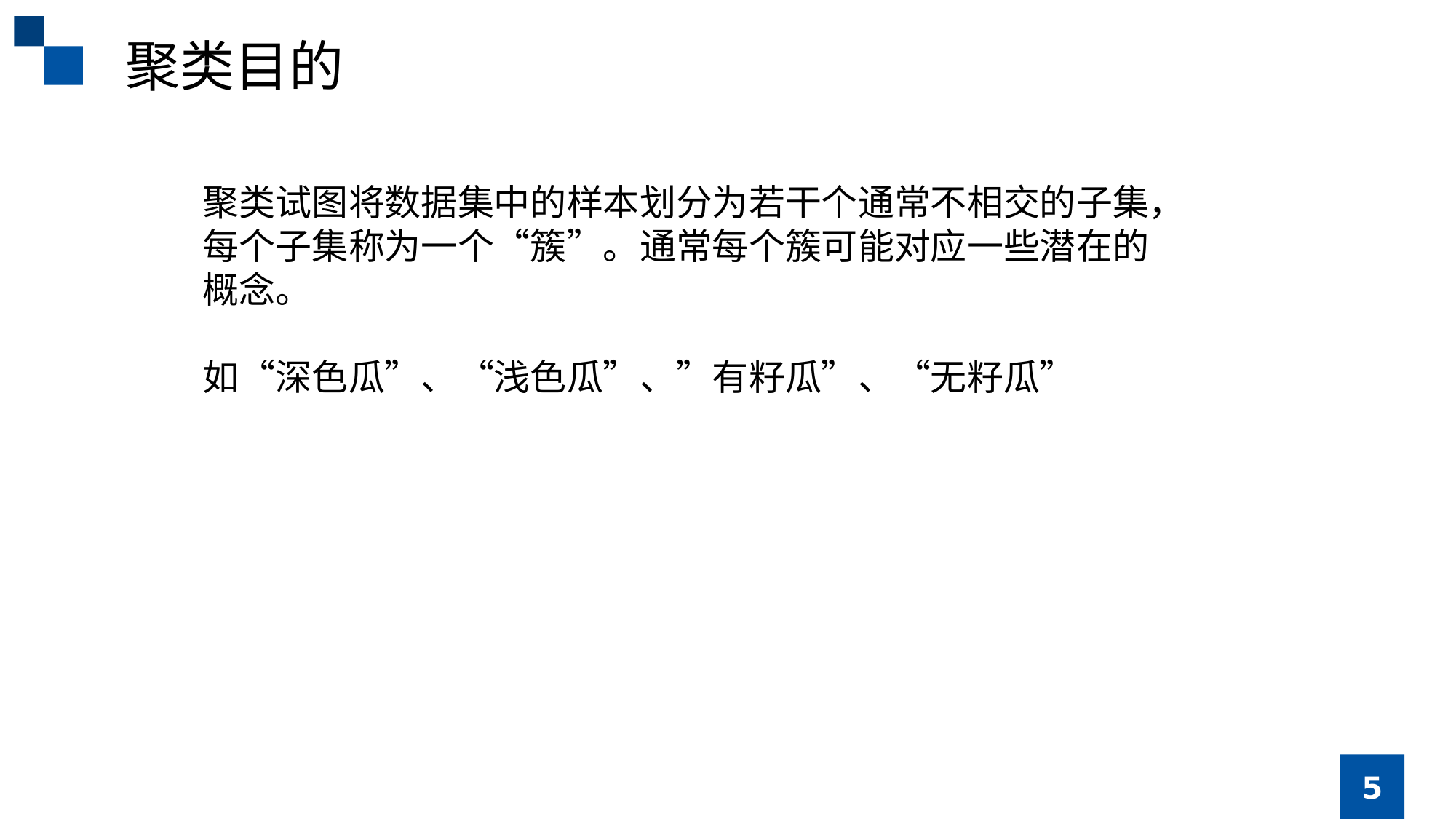

聚类目的

聚类试图将数据集中的样本划分为若干个通常不相交的子集，每个子集称为一个“簇”。通常每个簇可能对应一些潜在的概念。

如“深色瓜”、“浅色瓜”、”有籽瓜”、“无籽瓜”

5